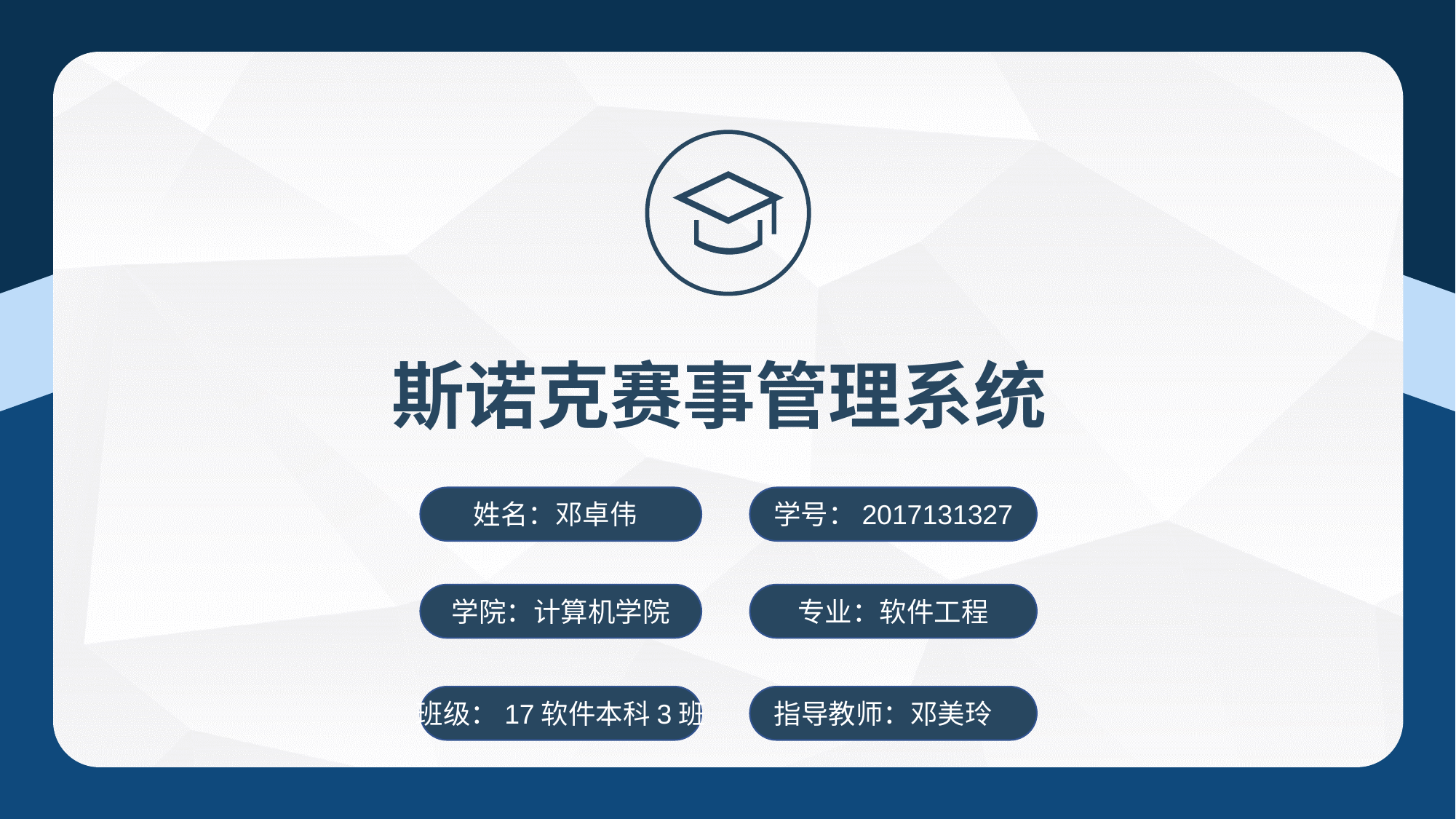

斯诺克赛事管理系统

姓名：邓卓伟

学号：2017131327

学院：计算机学院

专业：软件工程

班级：17软件本科3班

指导教师：邓美玲
子煜